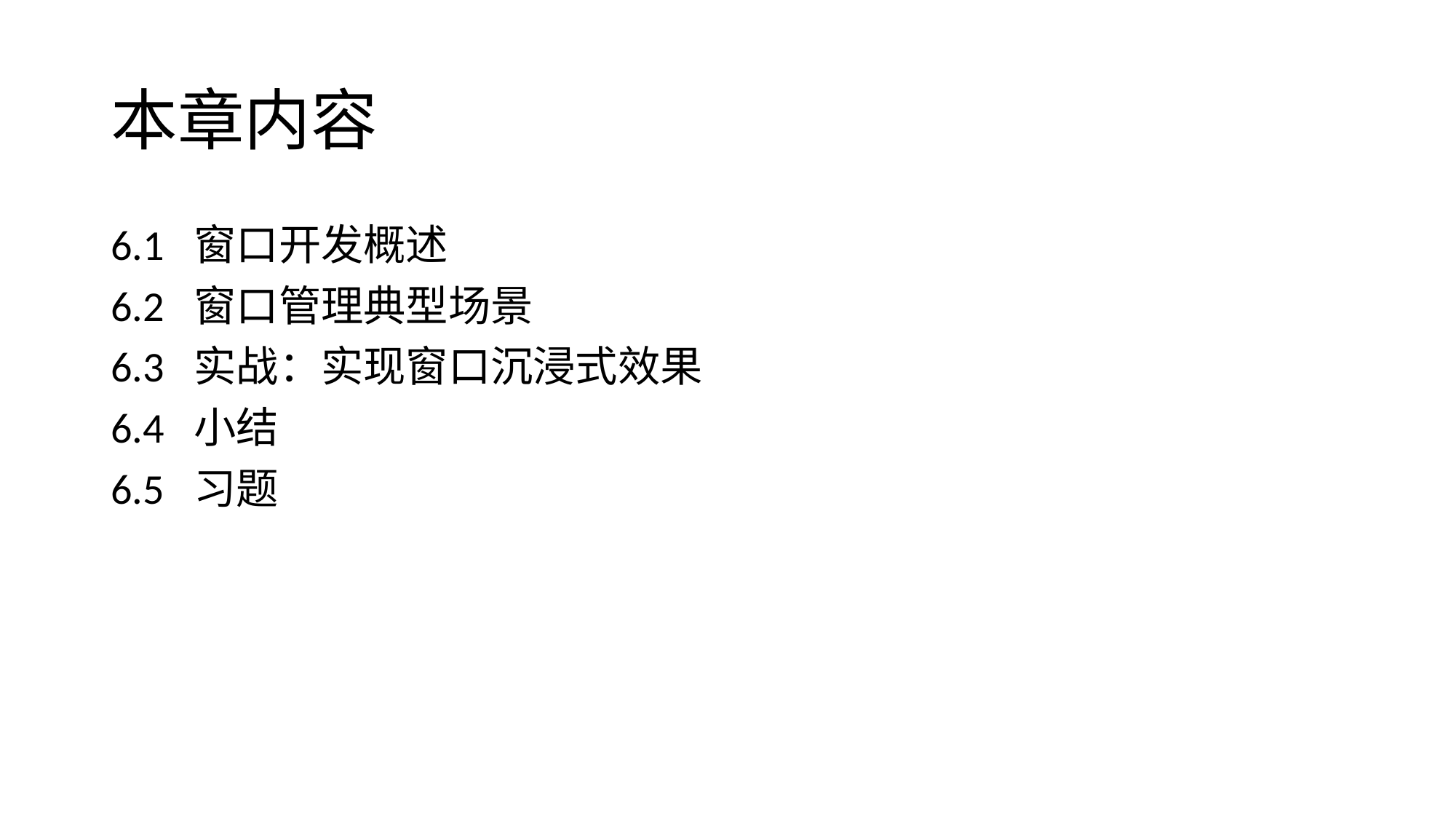

# 本章内容
6.1  窗口开发概述
6.2  窗口管理典型场景
6.3  实战：实现窗口沉浸式效果
6.4  小结
6.5  习题